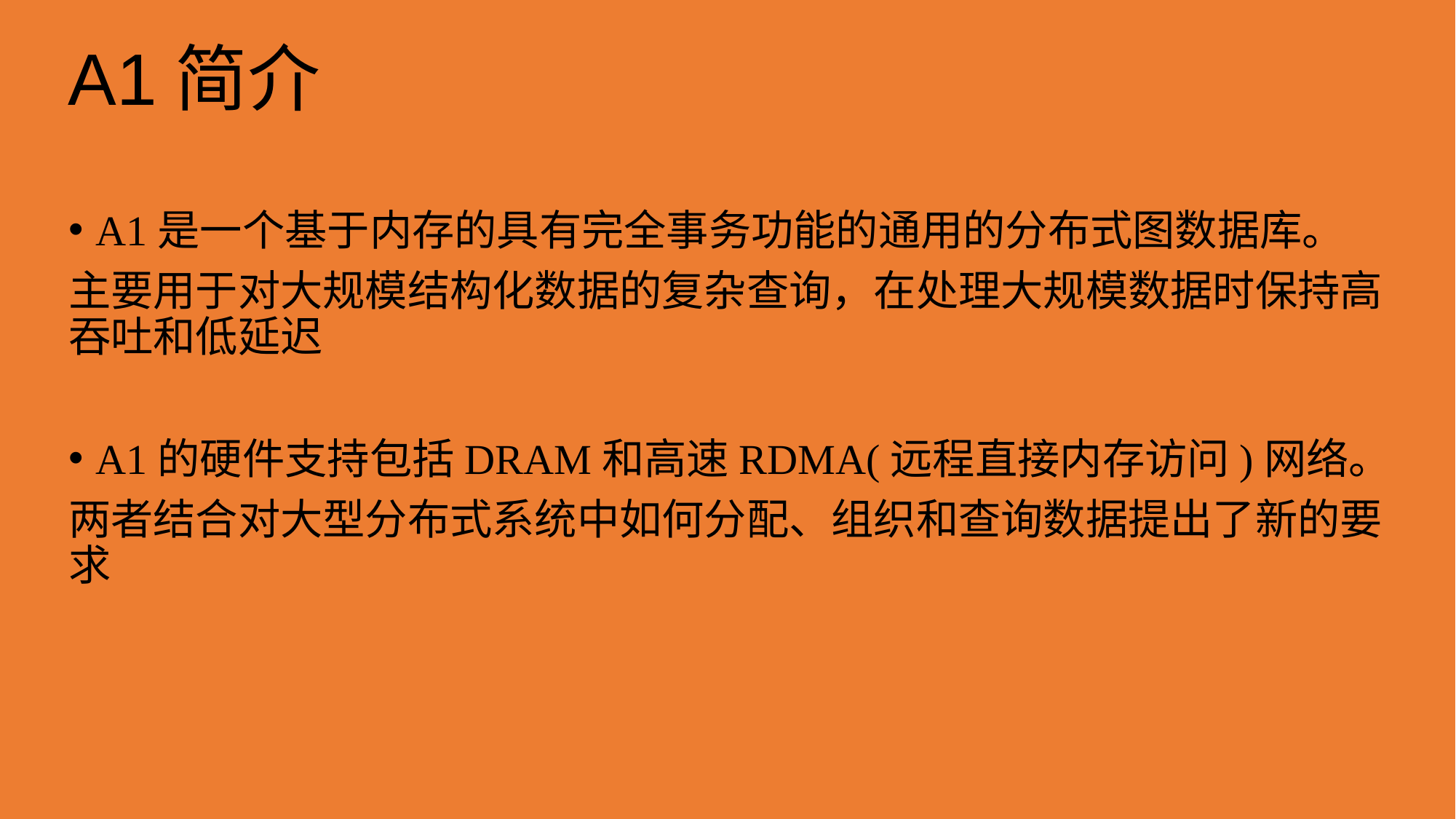

A1简介
A1是一个基于内存的具有完全事务功能的通用的分布式图数据库。
主要用于对大规模结构化数据的复杂查询，在处理大规模数据时保持高吞吐和低延迟

A1的硬件支持包括DRAM和高速RDMA(远程直接内存访问)网络。
两者结合对大型分布式系统中如何分配、组织和查询数据提出了新的要求